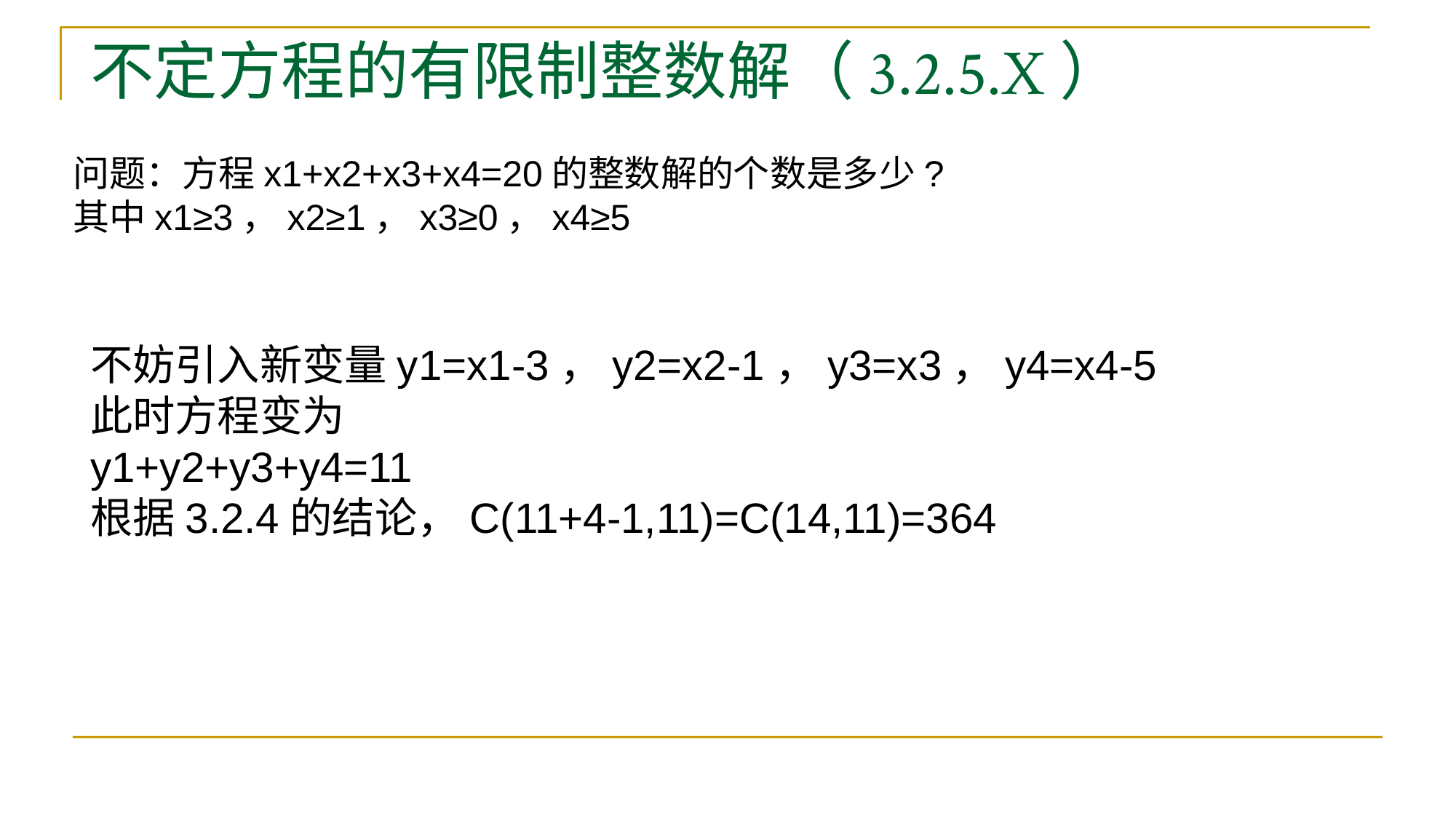

不定方程的有限制整数解（3.2.5.X）

问题：方程x1+x2+x3+x4=20的整数解的个数是多少?
其中x1≥3，x2≥1，x3≥0，x4≥5
不妨引入新变量y1=x1-3，y2=x2-1，y3=x3，y4=x4-5
此时方程变为
y1+y2+y3+y4=11
根据3.2.4的结论，C(11+4-1,11)=C(14,11)=364